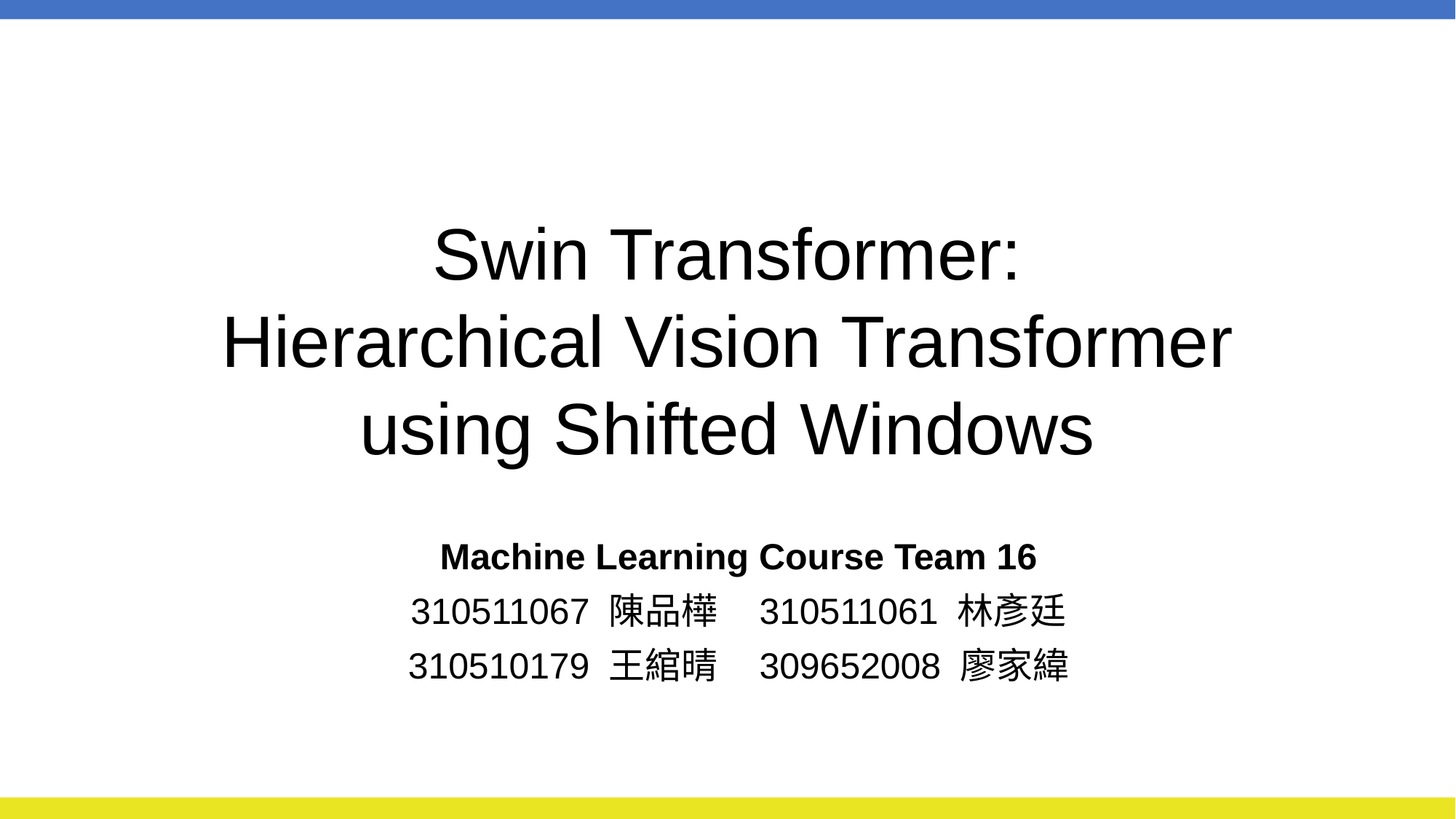

# Swin Transformer: Hierarchical Vision Transformer using Shifted Windows
Machine Learning Course Team 16
310511067 陳品樺    310511061 林彥廷
310510179 王綰晴    309652008 廖家緯